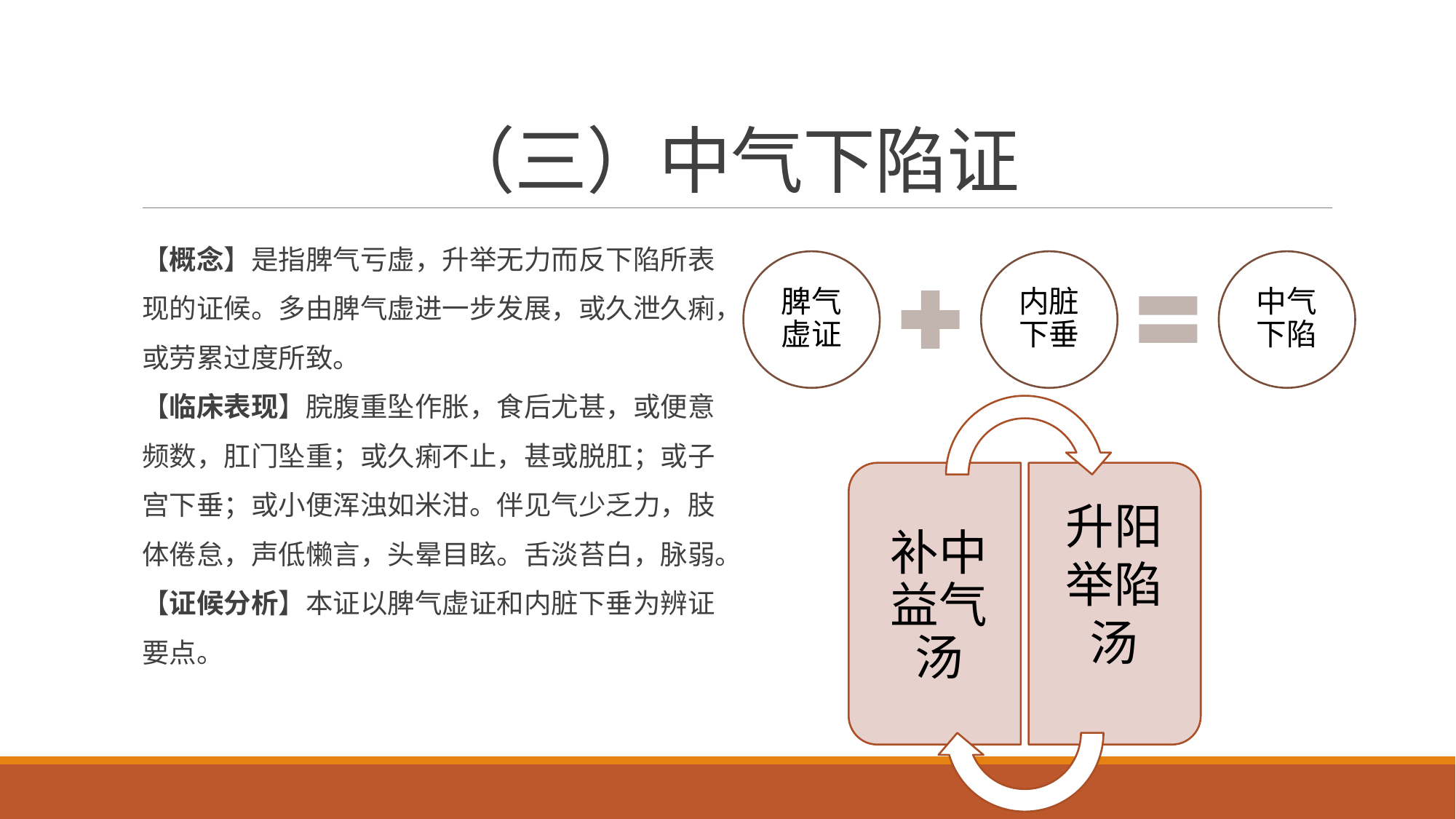

# （三）中气下陷证
脾气虚证

内脏下垂

中气下陷
【概念】是指脾气亏虚，升举无力而反下陷所表现的证候。多由脾气虚进一步发展，或久泄久痢，或劳累过度所致。
【临床表现】脘腹重坠作胀，食后尤甚，或便意频数，肛门坠重；或久痢不止，甚或脱肛；或子宫下垂；或小便浑浊如米泔。伴见气少乏力，肢体倦怠，声低懒言，头晕目眩。舌淡苔白，脉弱。
【证候分析】本证以脾气虚证和内脏下垂为辨证要点。
补中益气汤
升阳举陷汤